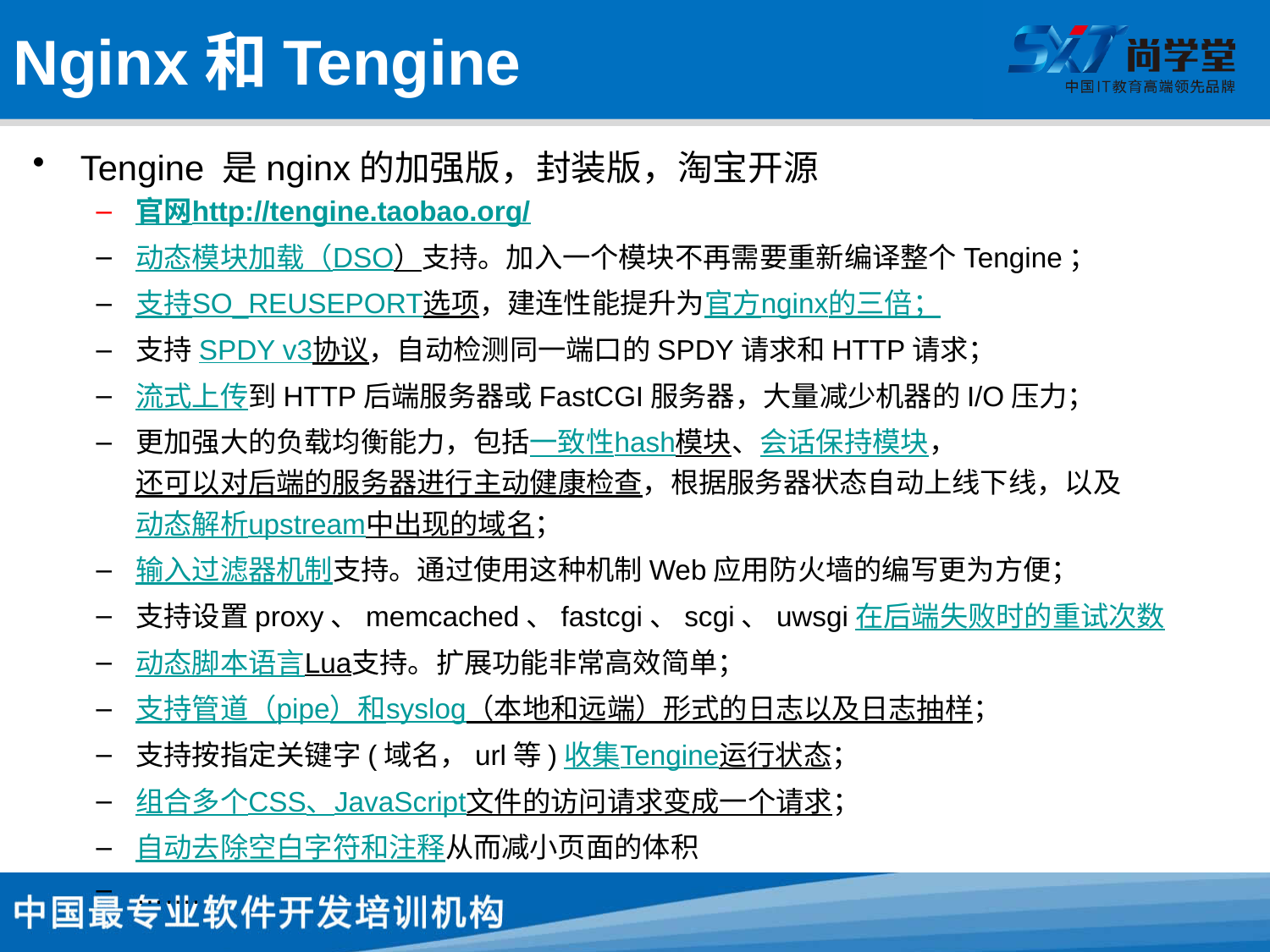

# Nginx和Tengine
Tengine 是nginx的加强版，封装版，淘宝开源
官网http://tengine.taobao.org/
动态模块加载（DSO）支持。加入一个模块不再需要重新编译整个Tengine；
支持SO_REUSEPORT选项，建连性能提升为官方nginx的三倍；
支持SPDY v3协议，自动检测同一端口的SPDY请求和HTTP请求；
流式上传到HTTP后端服务器或FastCGI服务器，大量减少机器的I/O压力；
更加强大的负载均衡能力，包括一致性hash模块、会话保持模块，还可以对后端的服务器进行主动健康检查，根据服务器状态自动上线下线，以及动态解析upstream中出现的域名；
输入过滤器机制支持。通过使用这种机制Web应用防火墙的编写更为方便；
支持设置proxy、memcached、fastcgi、scgi、uwsgi在后端失败时的重试次数
动态脚本语言Lua支持。扩展功能非常高效简单；
支持管道（pipe）和syslog（本地和远端）形式的日志以及日志抽样；
支持按指定关键字(域名，url等)收集Tengine运行状态；
组合多个CSS、JavaScript文件的访问请求变成一个请求；
自动去除空白字符和注释从而减小页面的体积
…….